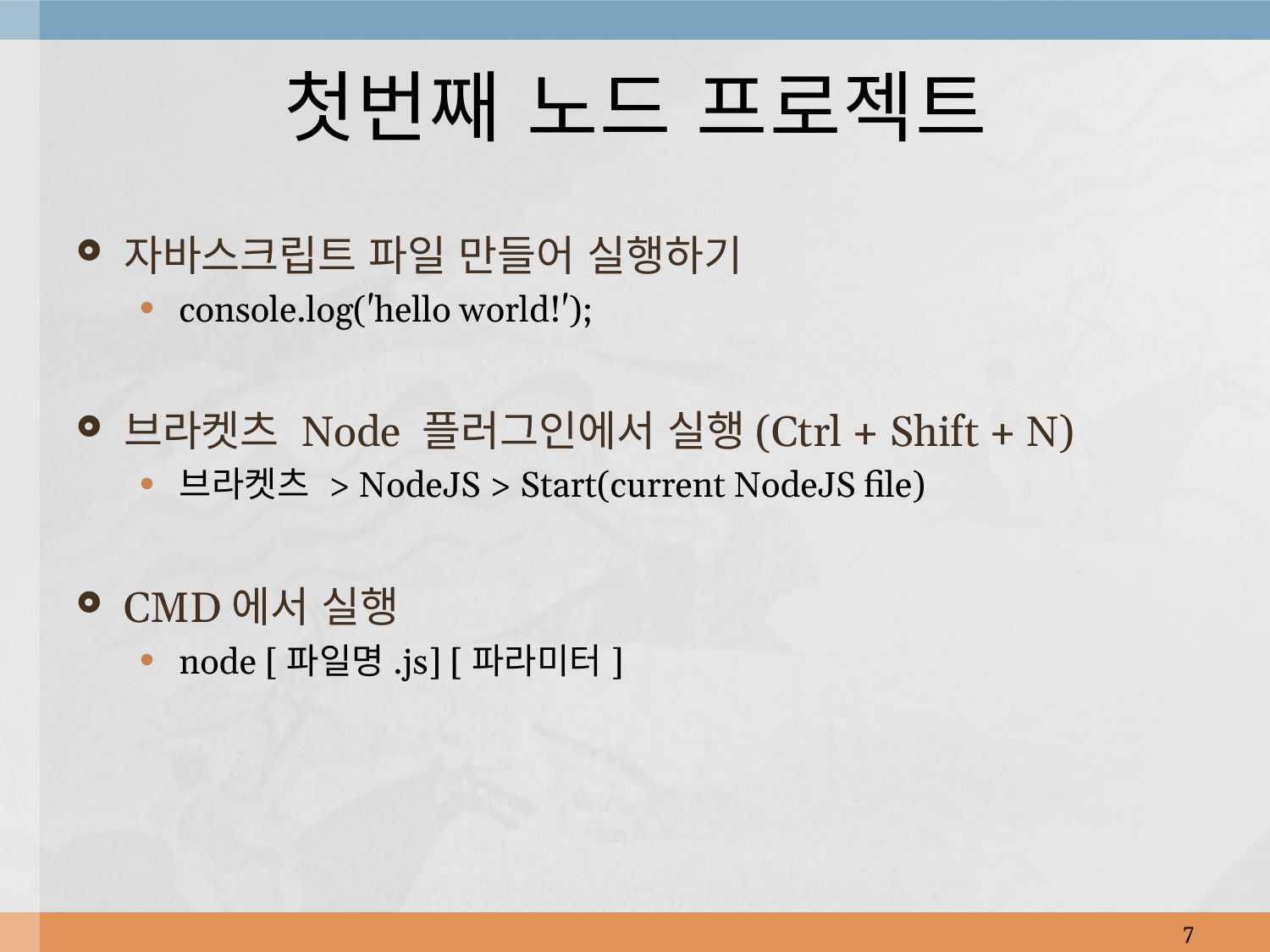

# 첫번째 노드 프로젝트
자바스크립트 파일 만들어 실행하기
console.log('hello world!');

브라켓츠 Node 플러그인에서 실행(Ctrl + Shift + N)
브라켓츠 > NodeJS > Start(current NodeJS file)

CMD에서 실행
node [파일명.js] [파라미터]
7